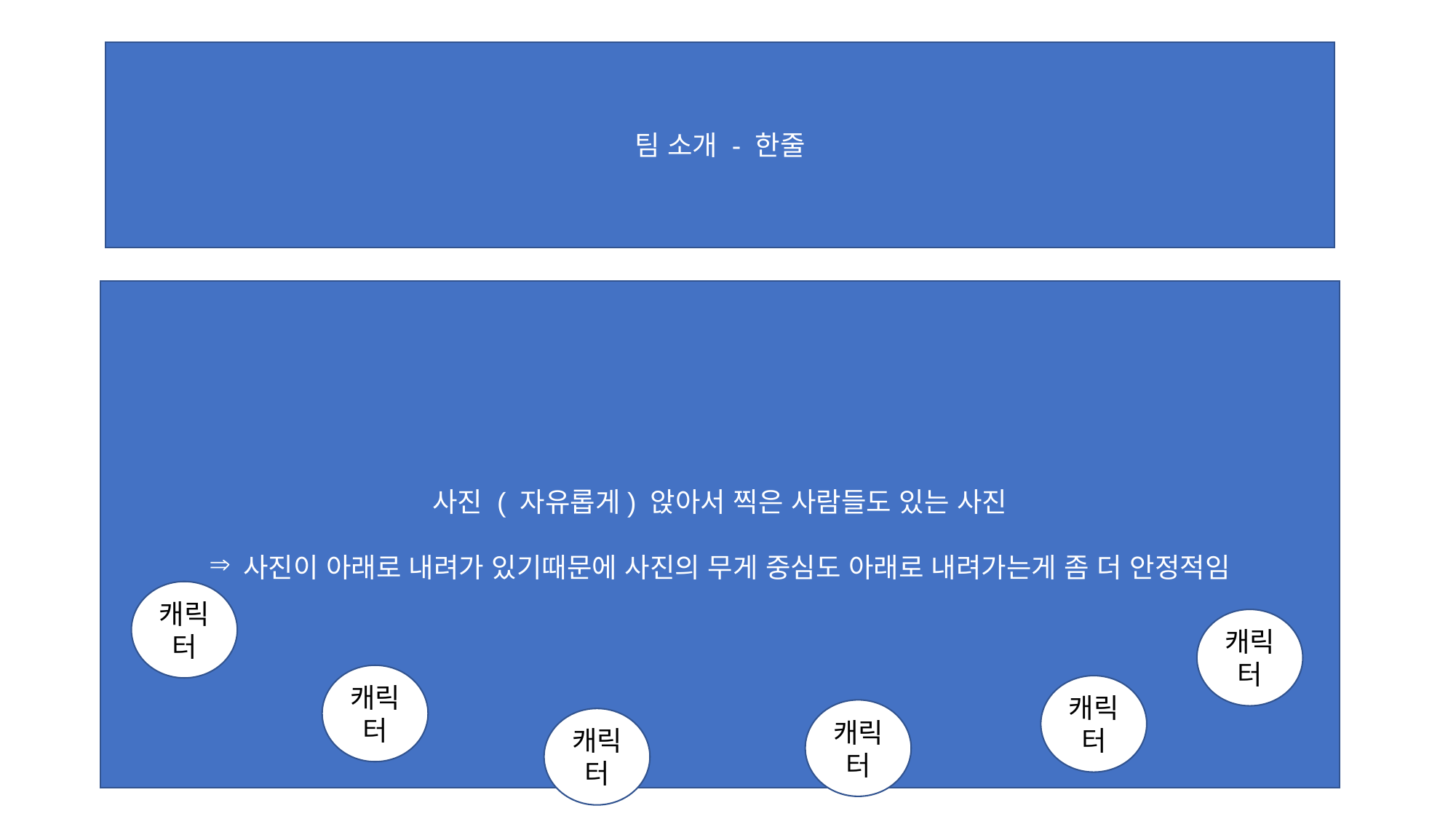

팀 소개 - 한줄
사진 ( 자유롭게) 앉아서 찍은 사람들도 있는 사진

사진이 아래로 내려가 있기때문에 사진의 무게 중심도 아래로 내려가는게 좀 더 안정적임
캐릭터
캐릭터
캐릭터
캐릭터
캐릭터
캐릭터